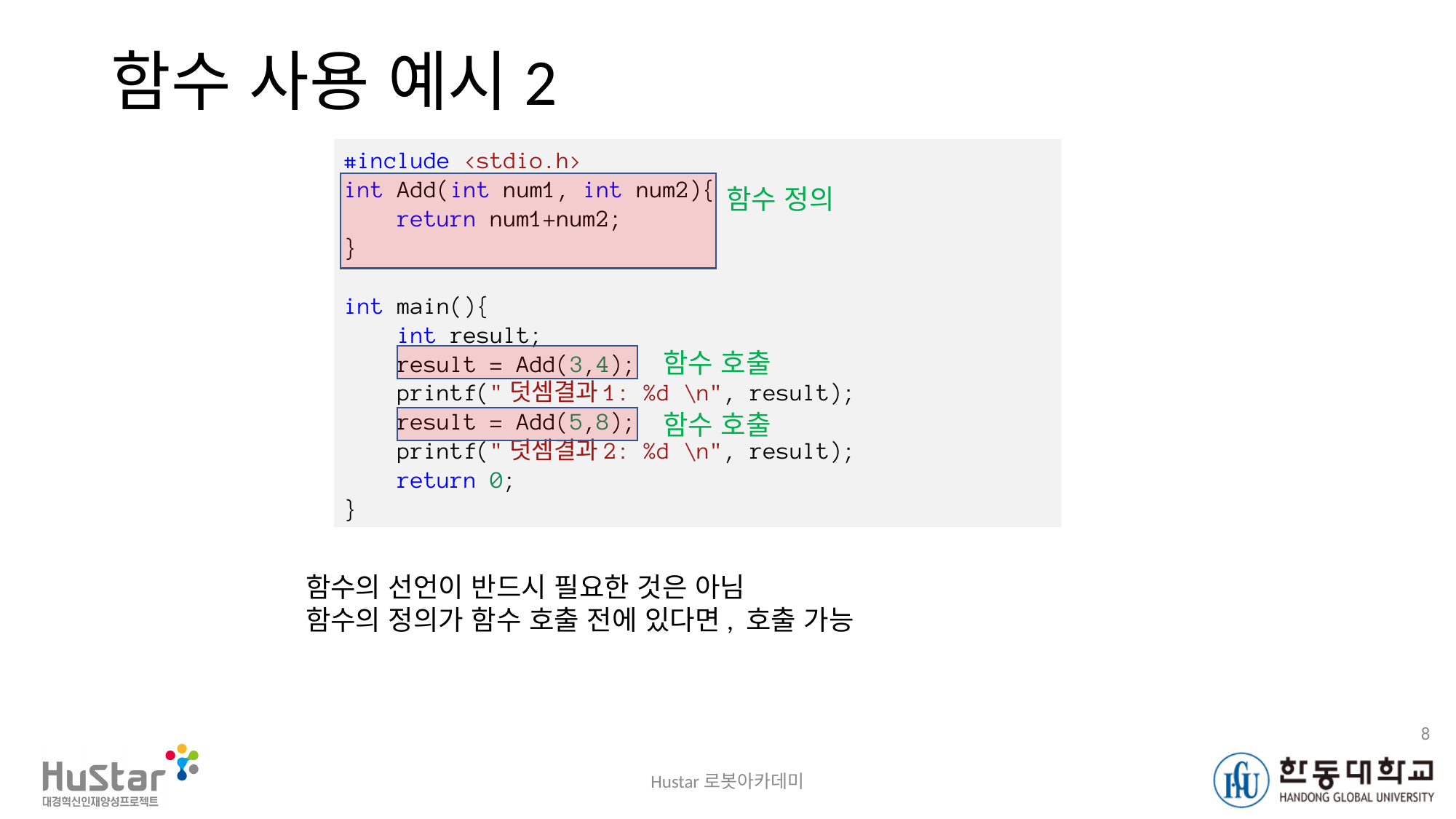

# 함수 사용 예시2

#include <stdio.h>
int Add(int num1, int num2){
    return num1+num2;
}
int main(){
    int result;
    result = Add(3,4);
    printf("덧셈결과1: %d \n", result);
    result = Add(5,8);
    printf("덧셈결과2: %d \n", result);
    return 0;
}

함수 정의
함수 호출

함수 호출

함수의 선언이 반드시 필요한 것은 아님
함수의 정의가 함수 호출 전에 있다면, 호출 가능
8
Hustar로봇아카데미